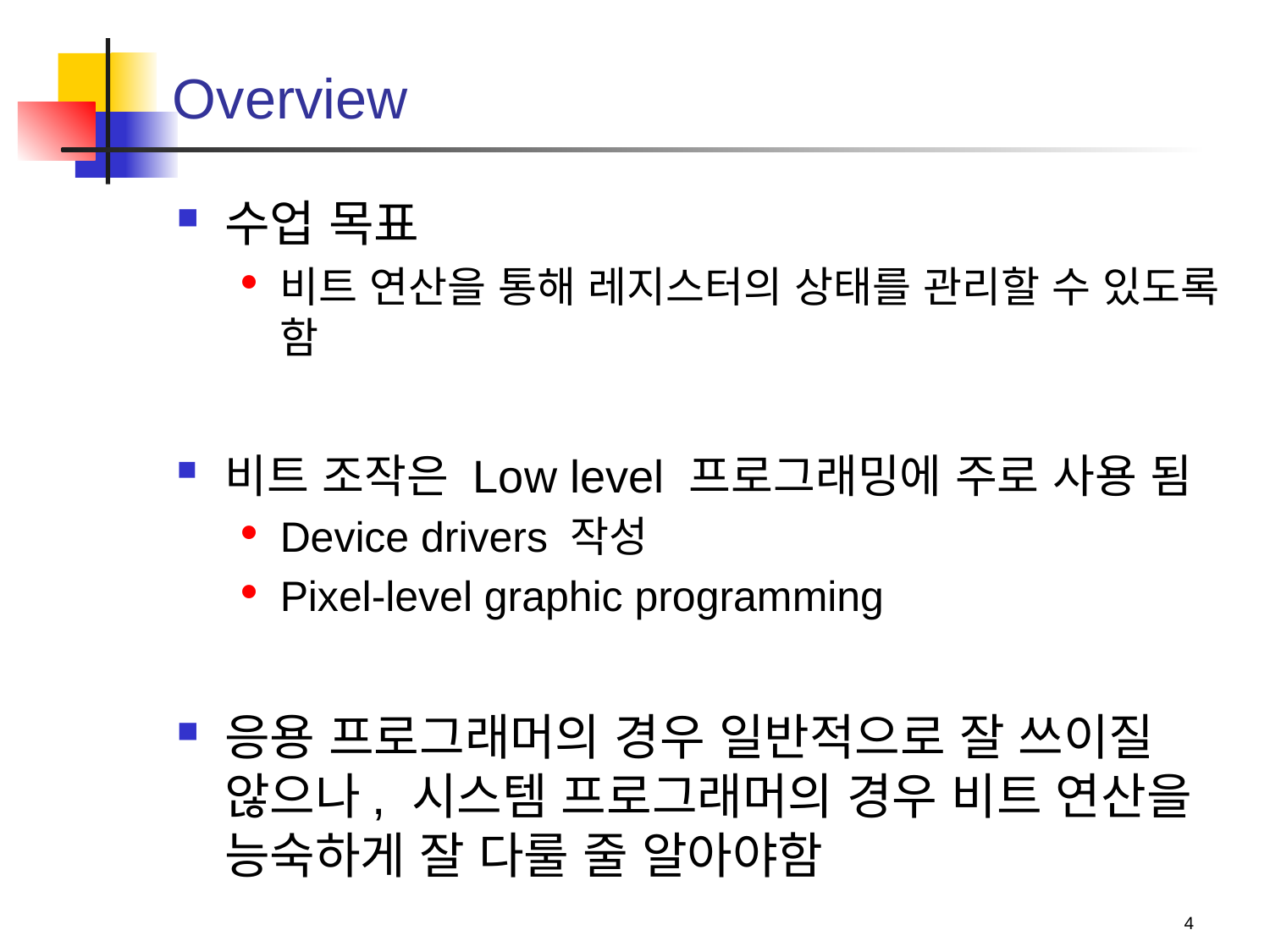

# Overview
수업 목표
비트 연산을 통해 레지스터의 상태를 관리할 수 있도록 함

비트 조작은 Low level 프로그래밍에 주로 사용 됨
Device drivers 작성
Pixel-level graphic programming

응용 프로그래머의 경우 일반적으로 잘 쓰이질 않으나, 시스템 프로그래머의 경우 비트 연산을 능숙하게 잘 다룰 줄 알아야함

4